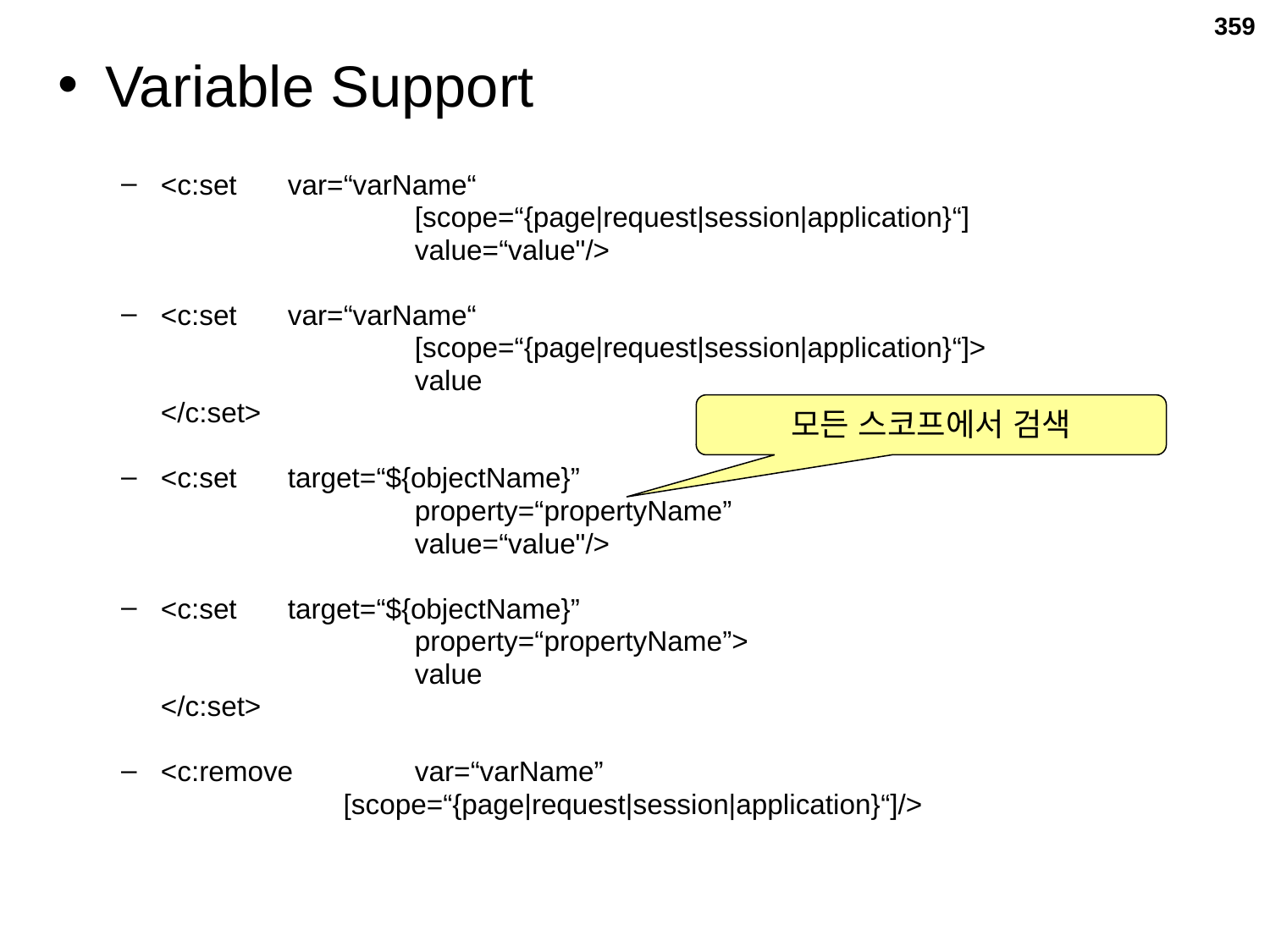

359
Variable Support

<c:set 	var=“varName“
        		[scope=“{page|request|session|application}“]
			value=“value"/>

<c:set 	var=“varName“
        		[scope=“{page|request|session|application}“]>
			value
	</c:set>

<c:set 	target=“${objectName}”
			property=“propertyName”
			value=“value"/>

<c:set 	target=“${objectName}”
			property=“propertyName”>
			value
	</c:set>

<c:remove	var=“varName”
		[scope=“{page|request|session|application}“]/>
모든 스코프에서 검색